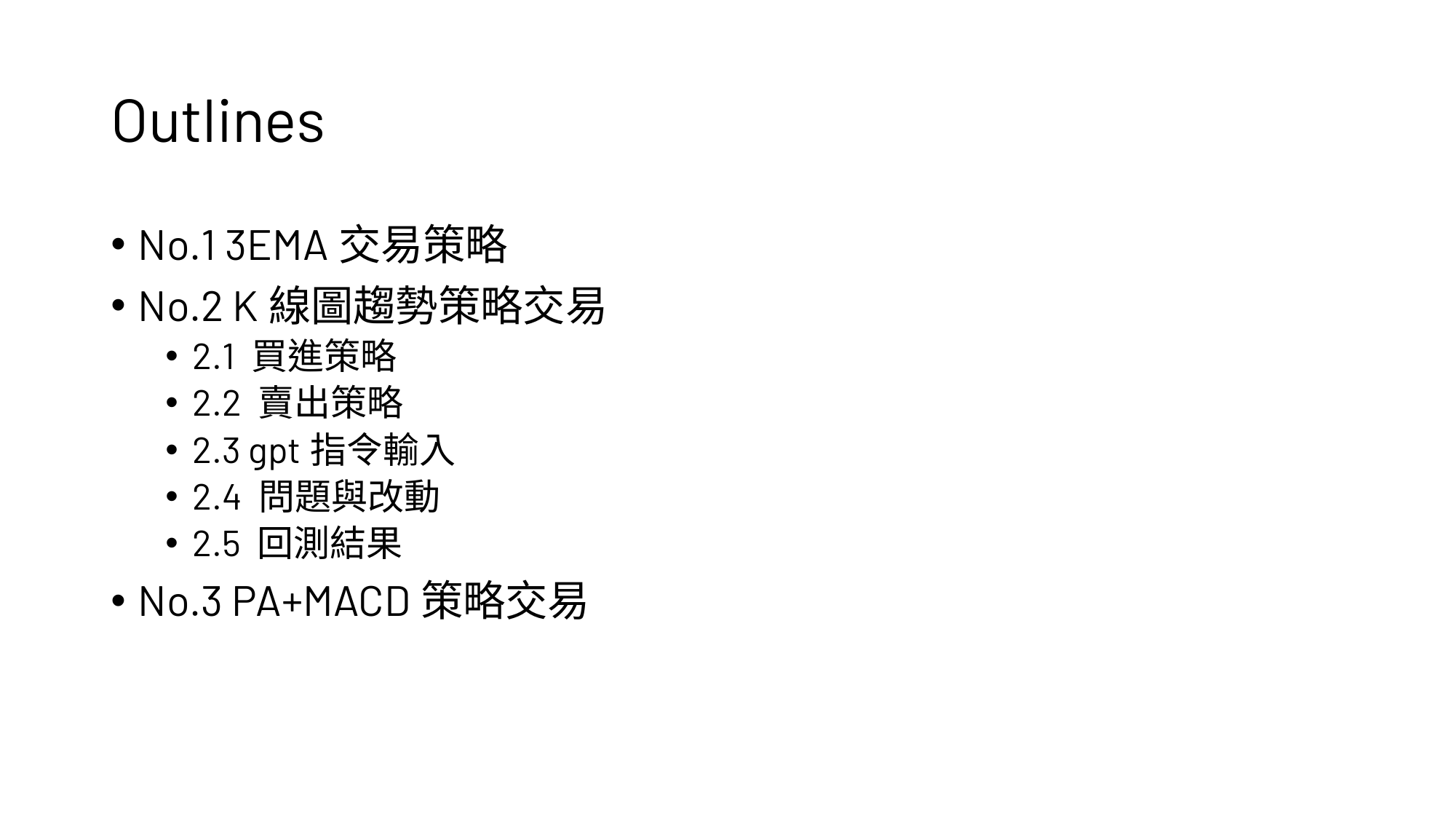

# Outlines
No.1 3EMA交易策略
No.2 K線圖趨勢策略交易
2.1 買進策略
2.2 賣出策略
2.3 gpt指令輸入
2.4 問題與改動
2.5 回測結果
No.3 PA+MACD策略交易